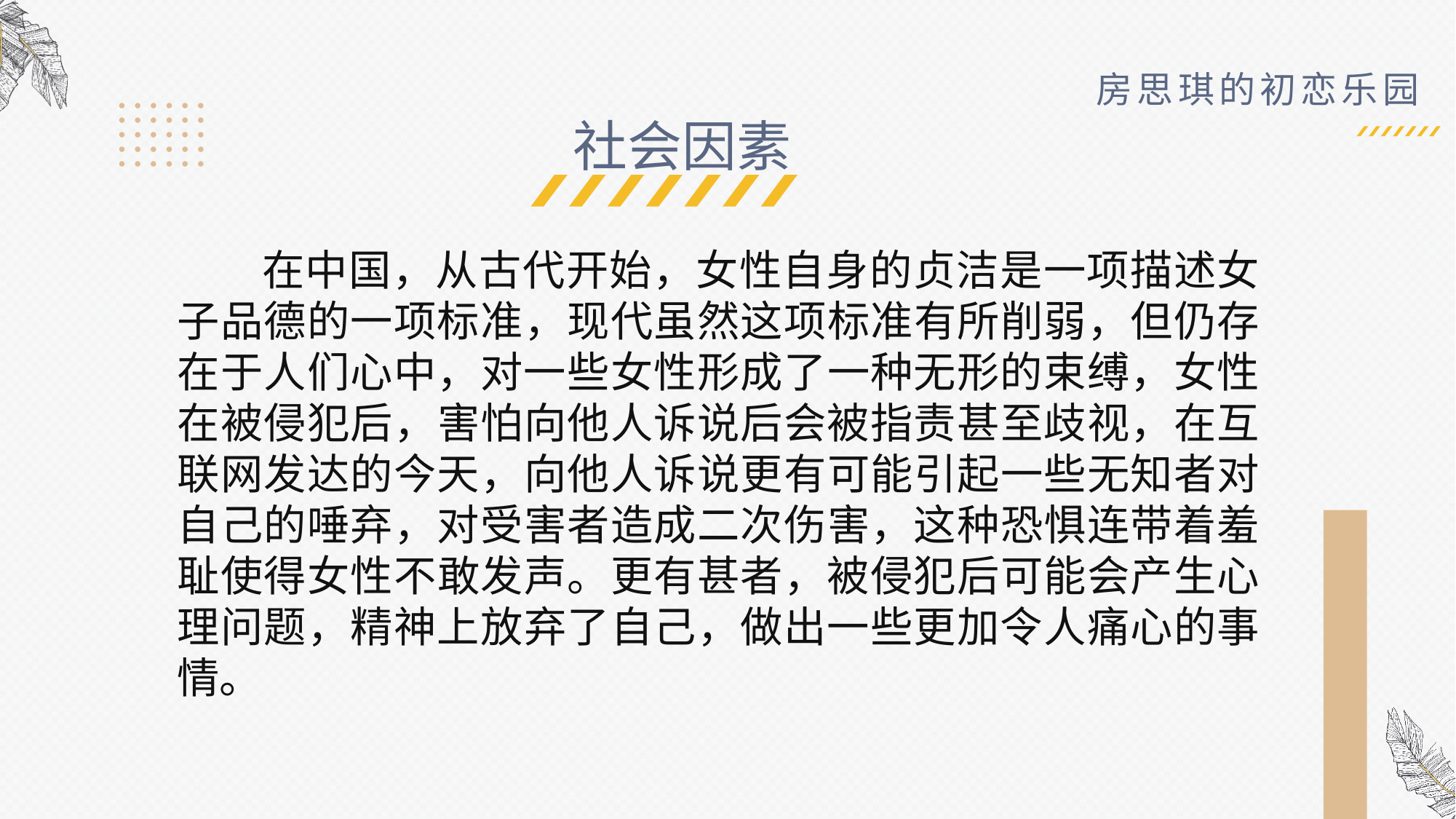

房思琪的初恋乐园

社会因素

    在中国，从古代开始，女性自身的贞洁是一项描述女子品德的一项标准，现代虽然这项标准有所削弱，但仍存在于人们心中，对一些女性形成了一种无形的束缚，女性在被侵犯后，害怕向他人诉说后会被指责甚至歧视，在互联网发达的今天，向他人诉说更有可能引起一些无知者对自己的唾弃，对受害者造成二次伤害，这种恐惧连带着羞耻使得女性不敢发声。更有甚者，被侵犯后可能会产生心理问题，精神上放弃了自己，做出一些更加令人痛心的事情。